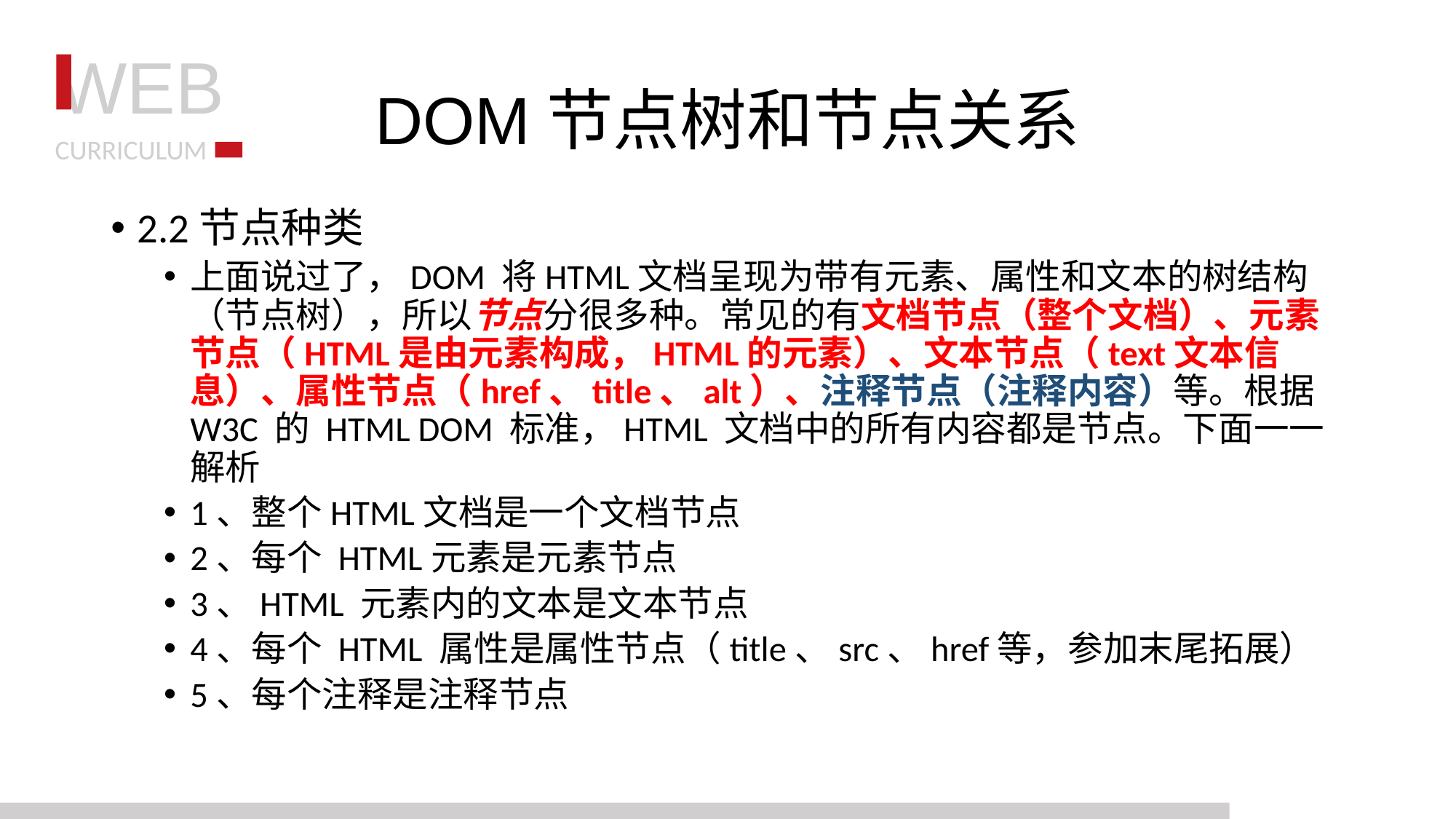

# DOM节点树和节点关系
2.2节点种类
上面说过了，DOM 将HTML文档呈现为带有元素、属性和文本的树结构（节点树），所以节点分很多种。常见的有文档节点（整个文档）、元素节点（HTML是由元素构成，HTML的元素）、文本节点（text文本信息）、属性节点（href、title、alt）、注释节点（注释内容）等。根据 W3C 的 HTML DOM 标准，HTML 文档中的所有内容都是节点。下面一一解析
1、整个HTML文档是一个文档节点
2、每个 HTML元素是元素节点
3、HTML 元素内的文本是文本节点
4、每个 HTML 属性是属性节点（title、src、href等，参加末尾拓展）
5、每个注释是注释节点